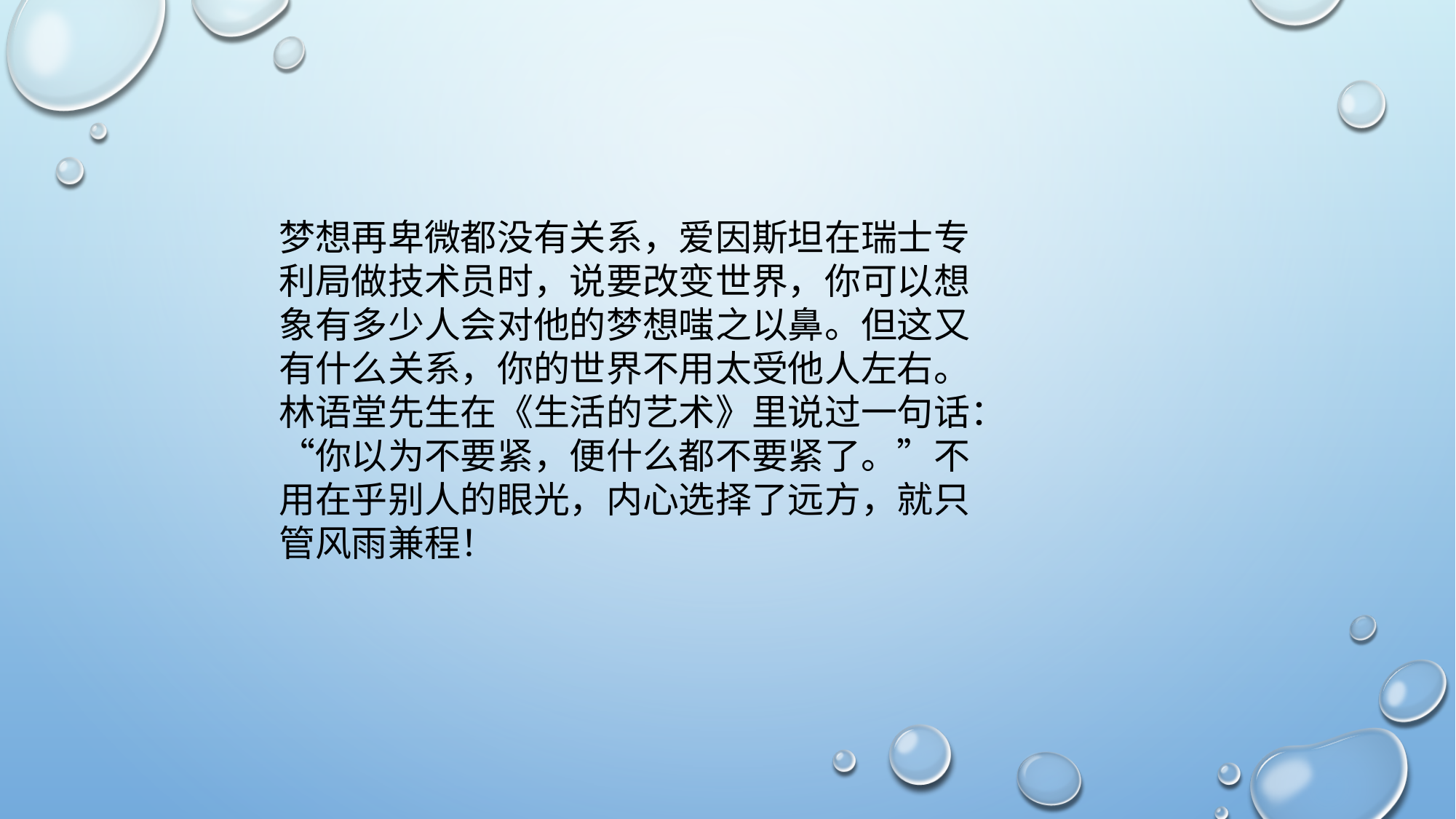

梦想再卑微都没有关系，爱因斯坦在瑞士专利局做技术员时，说要改变世界，你可以想象有多少人会对他的梦想嗤之以鼻。但这又有什么关系，你的世界不用太受他人左右。林语堂先生在《生活的艺术》里说过一句话：“你以为不要紧，便什么都不要紧了。”不用在乎别人的眼光，内心选择了远方，就只管风雨兼程！